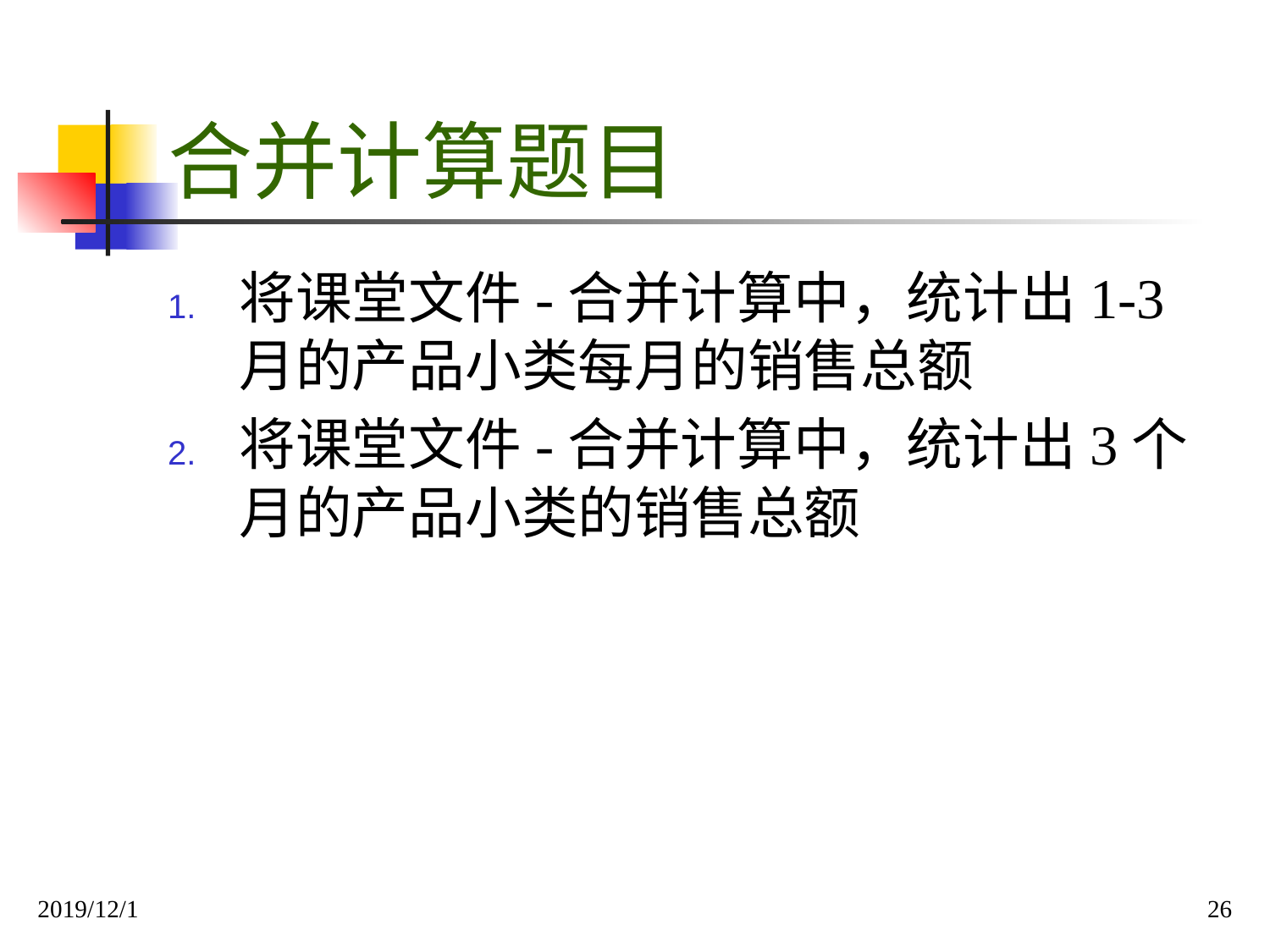

# 合并计算题目
将课堂文件-合并计算中，统计出1-3月的产品小类每月的销售总额
将课堂文件-合并计算中，统计出3个月的产品小类的销售总额
2019/12/1
26